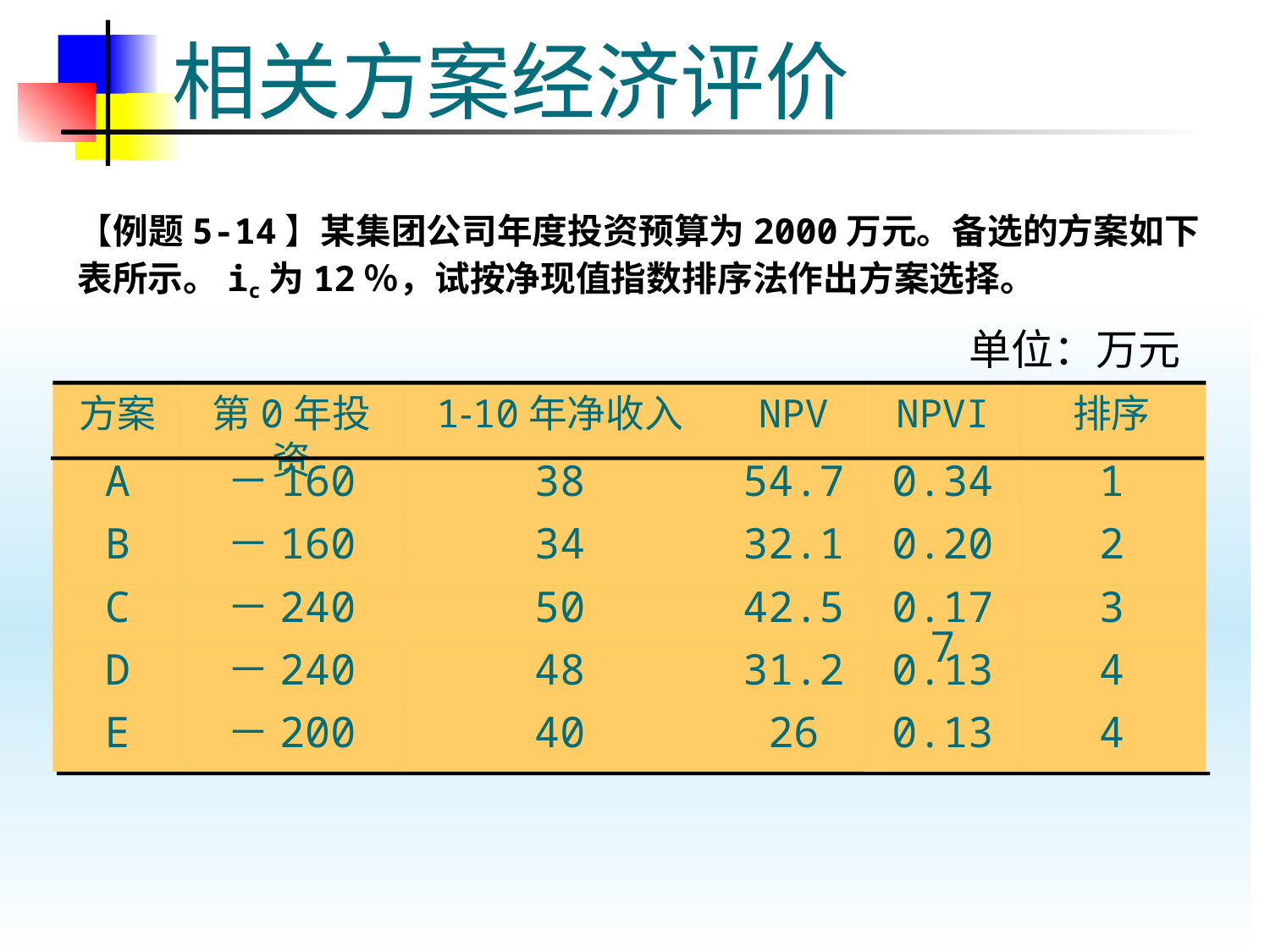

# 相关方案经济评价
【例题5-14】某集团公司年度投资预算为2000万元。备选的方案如下表所示。ic为12％，试按净现值指数排序法作出方案选择。

单位：万元
方案

第0年投资
1-10年净收入
NPV
NPVI
排序

A

－160
38
54.7
0.34
1

B

－160
34
32.1
0.20
2

C

－240
50
42.5
0.177
3

D

－240
48
31.2
0.13
4

E

－200
40
26
0.13
4

59